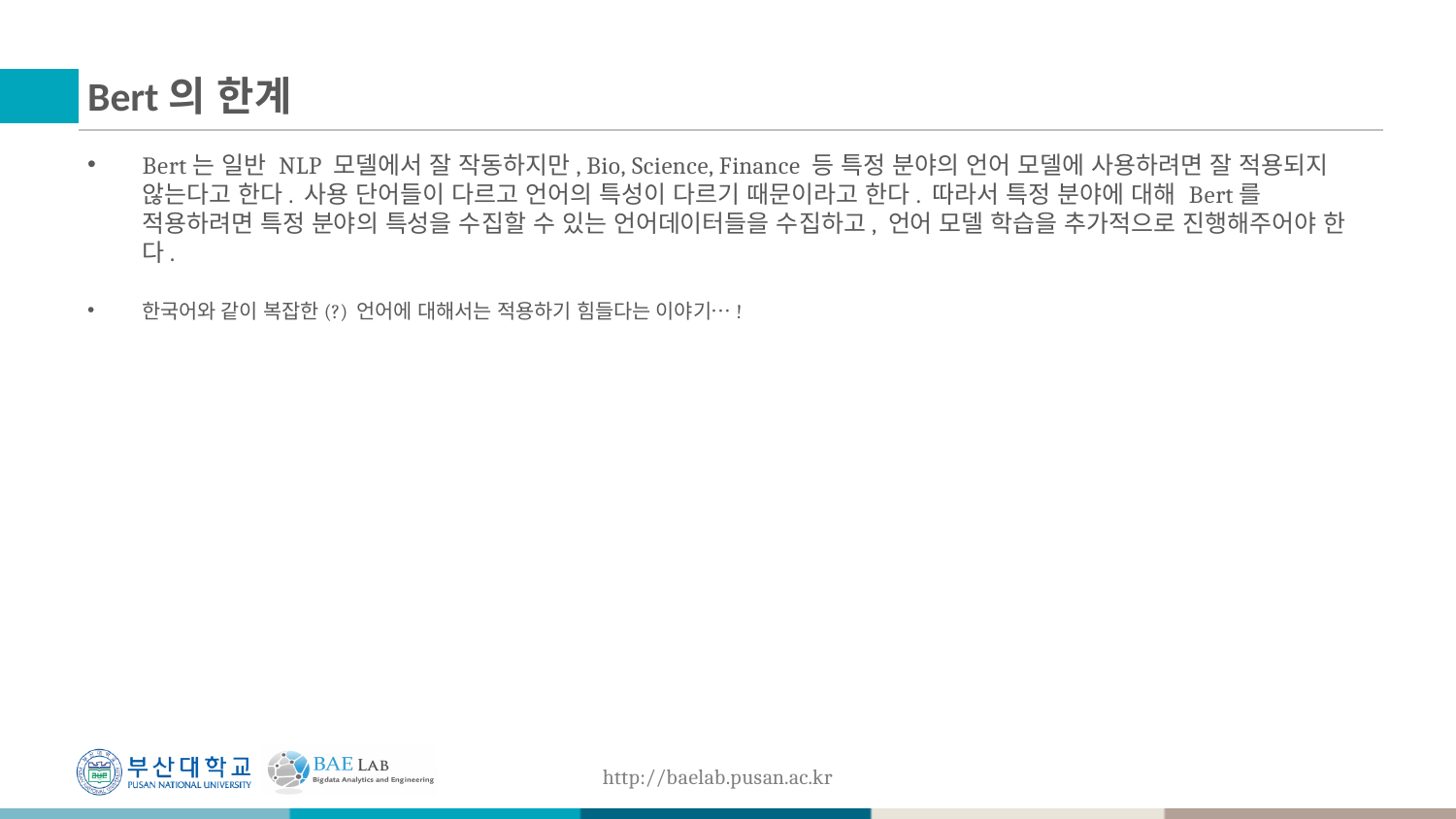

# Bert의 한계
Bert는 일반 NLP 모델에서 잘 작동하지만, Bio, Science, Finance 등 특정 분야의 언어 모델에 사용하려면 잘 적용되지 않는다고 한다. 사용 단어들이 다르고 언어의 특성이 다르기 때문이라고 한다. 따라서 특정 분야에 대해 Bert를 적용하려면 특정 분야의 특성을 수집할 수 있는 언어데이터들을 수집하고, 언어 모델 학습을 추가적으로 진행해주어야 한다.

한국어와 같이 복잡한(?) 언어에 대해서는 적용하기 힘들다는 이야기…!